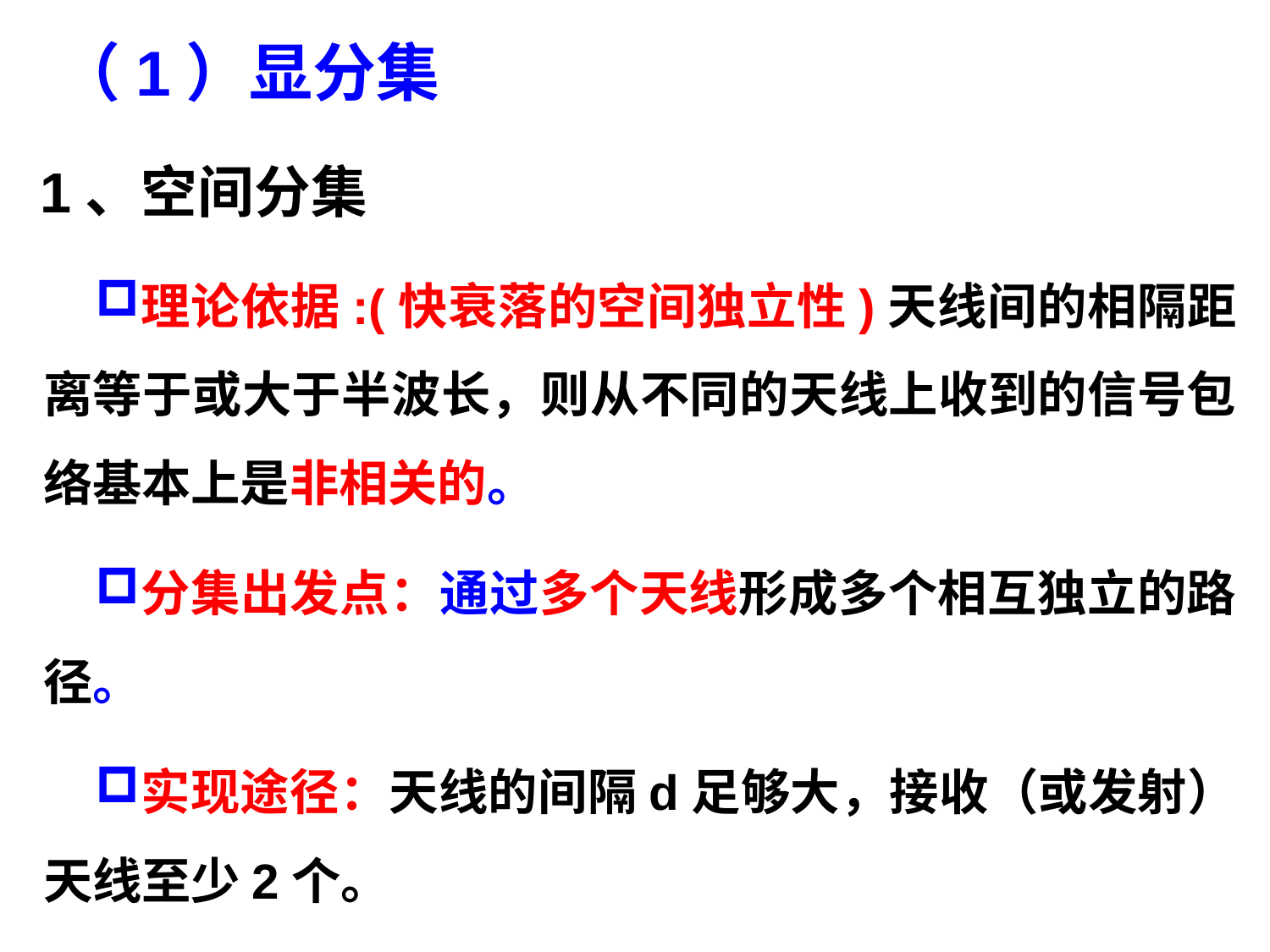

（1）显分集
# 四、典型的分集方式
1、空间分集
理论依据:(快衰落的空间独立性)天线间的相隔距离等于或大于半波长，则从不同的天线上收到的信号包络基本上是非相关的。
分集出发点：通过多个天线形成多个相互独立的路径。
实现途径：天线的间隔d足够大，接收（或发射）天线至少2个。